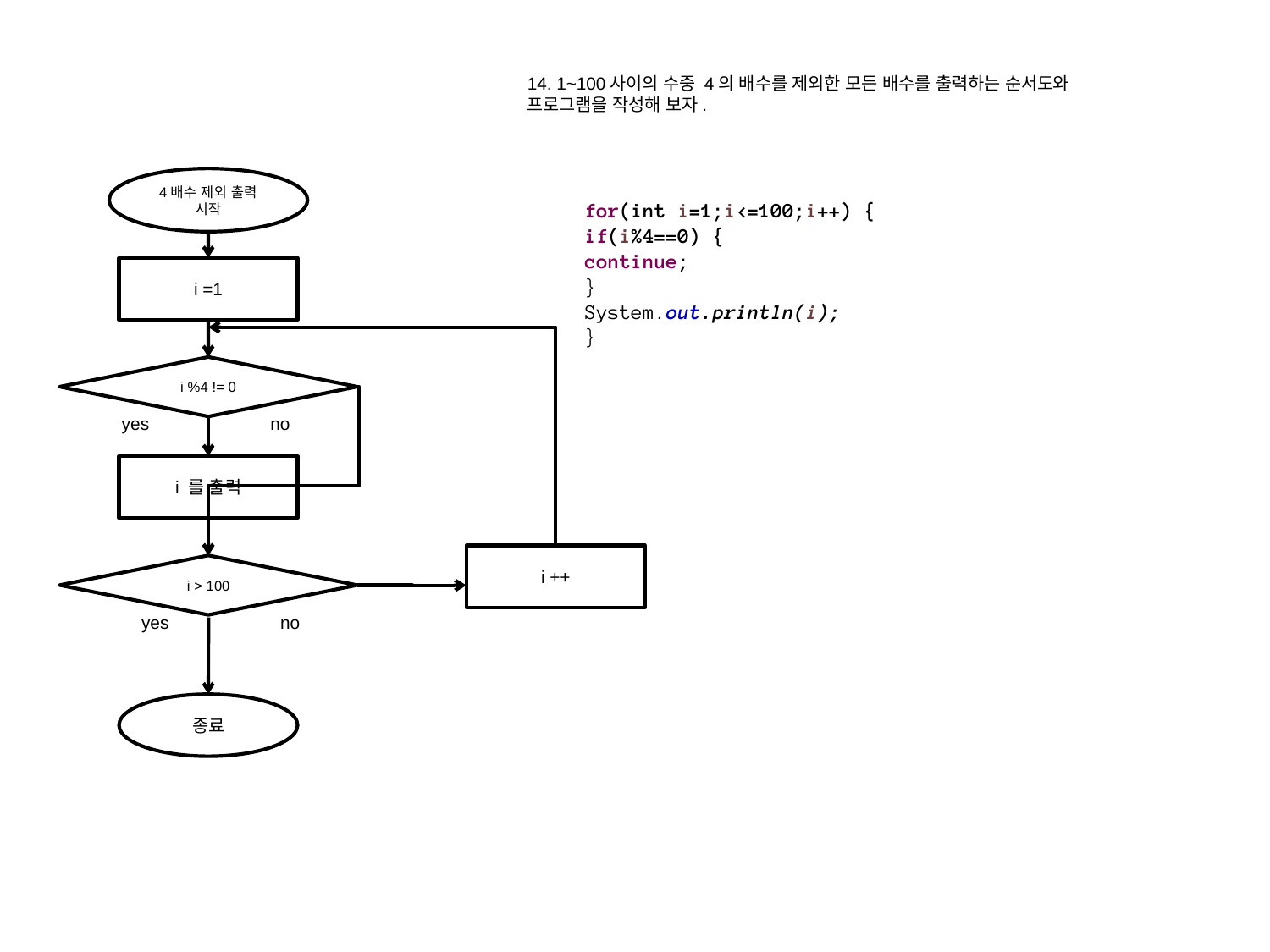

14. 1~100사이의 수중 4의 배수를 제외한 모든 배수를 출력하는 순서도와 프로그램을 작성해 보자.
4배수 제외 출력 시작
yes
i > 100
no
종료
for(int i=1;i<=100;i++) {
if(i%4==0) {
continue;
}
System.out.println(i);
}
i =1
i %4 != 0
no
i 를 출력
i ++
yes